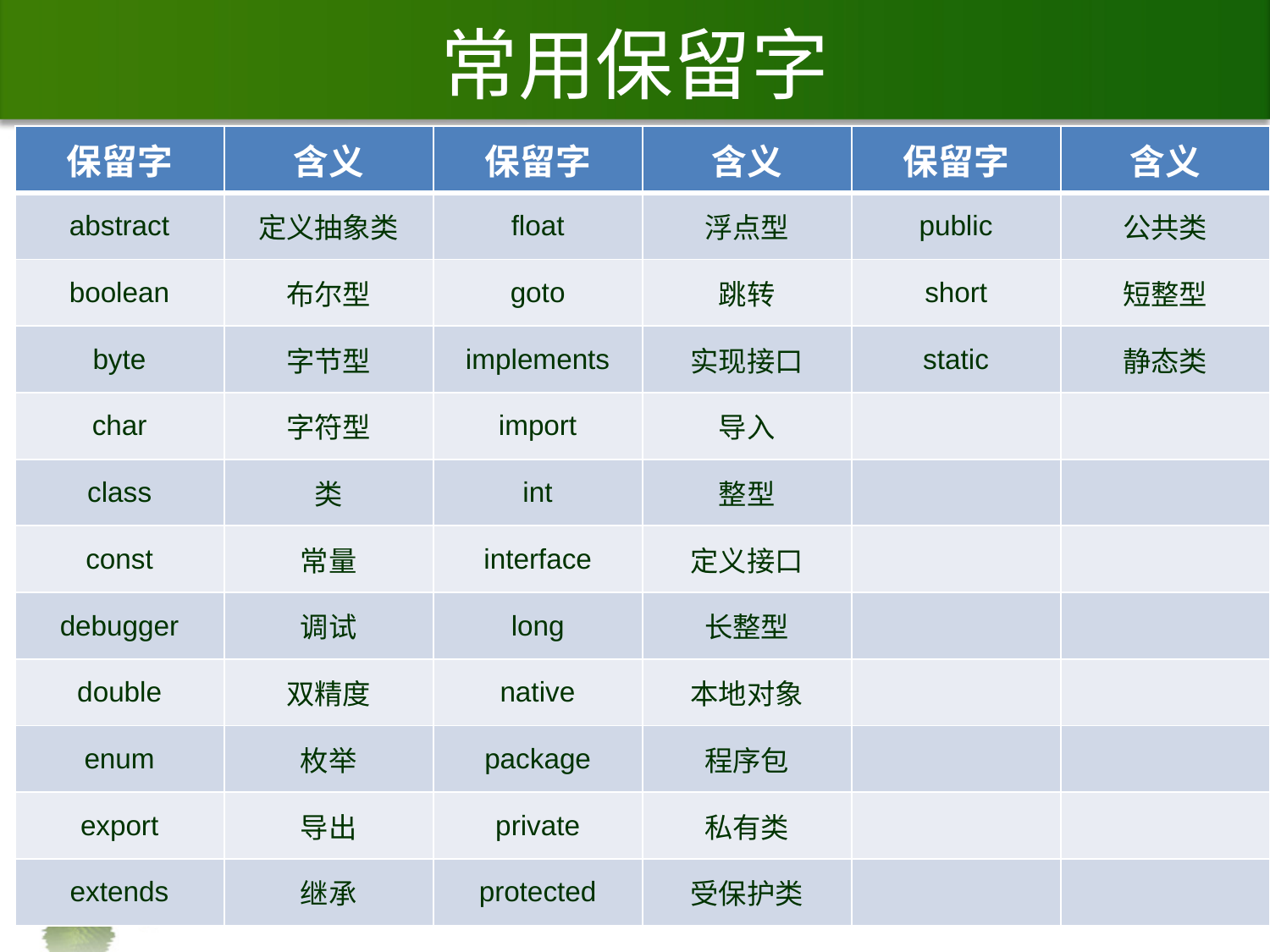

# 常用保留字
| 保留字 | 含义 | 保留字 | 含义 | 保留字 | 含义 |
| --- | --- | --- | --- | --- | --- |
| abstract | 定义抽象类 | float | 浮点型 | public | 公共类 |
| boolean | 布尔型 | goto | 跳转 | short | 短整型 |
| byte | 字节型 | implements | 实现接口 | static | 静态类 |
| char | 字符型 | import | 导入 |  |  |
| class | 类 | int | 整型 |  |  |
| const | 常量 | interface | 定义接口 |  |  |
| debugger | 调试 | long | 长整型 |  |  |
| double | 双精度 | native | 本地对象 |  |  |
| enum | 枚举 | package | 程序包 |  |  |
| export | 导出 | private | 私有类 |  |  |
| extends | 继承 | protected | 受保护类 |  |  |